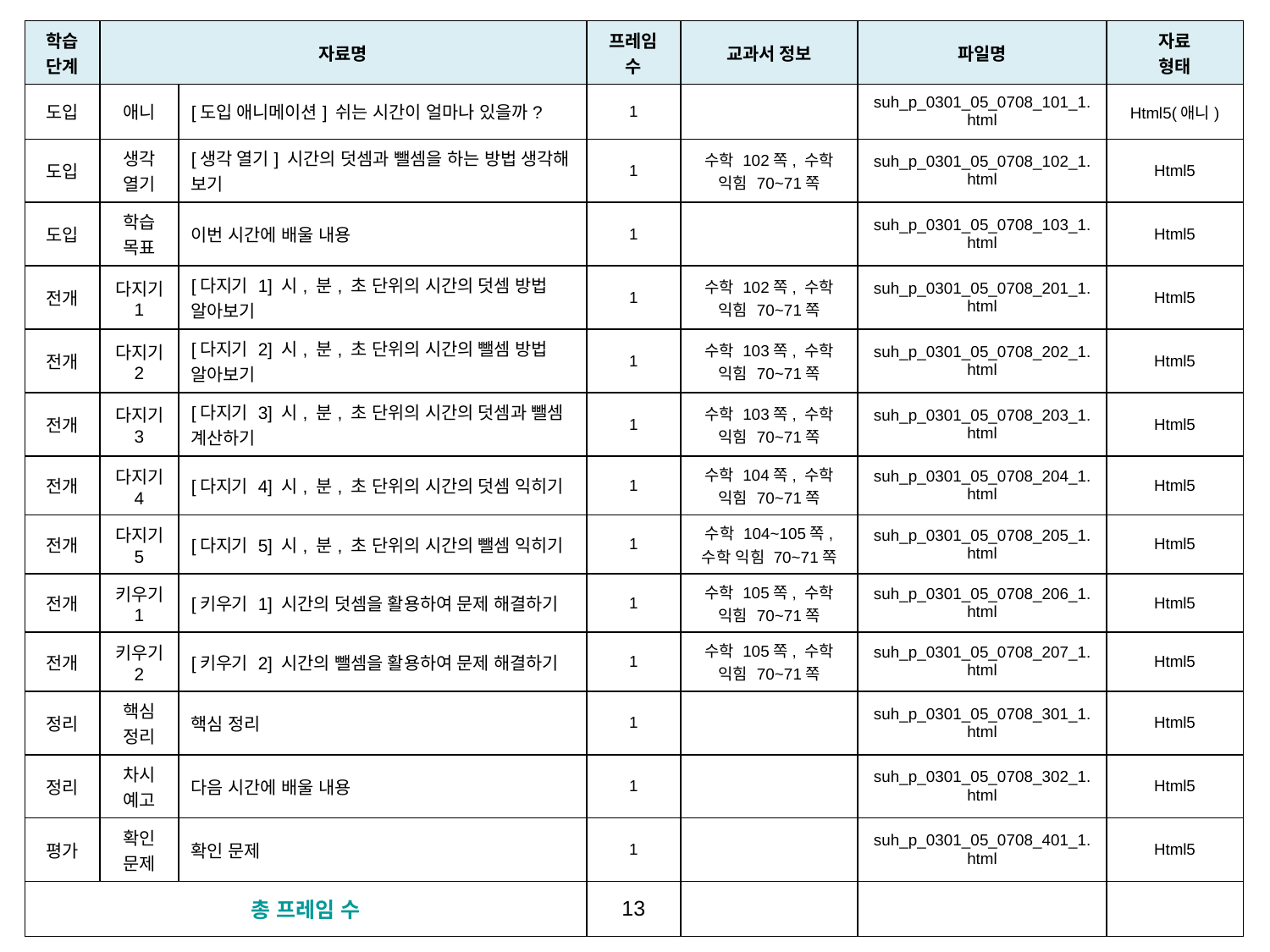

| 학습 단계 | 자료명 |  | 프레임 수 | 교과서 정보 | 파일명 | 자료 형태 |
| --- | --- | --- | --- | --- | --- | --- |
| 도입 | 애니 | [도입 애니메이션] 쉬는 시간이 얼마나 있을까? | 1 |  | suh\_p\_0301\_05\_0708\_101\_1.html | Html5(애니) |
| 도입 | 생각 열기 | [생각 열기] 시간의 덧셈과 뺄셈을 하는 방법 생각해 보기 | 1 | 수학 102쪽, 수학 익힘 70~71쪽 | suh\_p\_0301\_05\_0708\_102\_1.html | Html5 |
| 도입 | 학습 목표 | 이번 시간에 배울 내용 | 1 |  | suh\_p\_0301\_05\_0708\_103\_1.html | Html5 |
| 전개 | 다지기 1 | [다지기 1] 시, 분, 초 단위의 시간의 덧셈 방법 알아보기 | 1 | 수학 102쪽, 수학 익힘 70~71쪽 | suh\_p\_0301\_05\_0708\_201\_1.html | Html5 |
| 전개 | 다지기 2 | [다지기 2] 시, 분, 초 단위의 시간의 뺄셈 방법 알아보기 | 1 | 수학 103쪽, 수학 익힘 70~71쪽 | suh\_p\_0301\_05\_0708\_202\_1.html | Html5 |
| 전개 | 다지기 3 | [다지기 3] 시, 분, 초 단위의 시간의 덧셈과 뺄셈 계산하기 | 1 | 수학 103쪽, 수학 익힘 70~71쪽 | suh\_p\_0301\_05\_0708\_203\_1.html | Html5 |
| 전개 | 다지기 4 | [다지기 4] 시, 분, 초 단위의 시간의 덧셈 익히기 | 1 | 수학 104쪽, 수학 익힘 70~71쪽 | suh\_p\_0301\_05\_0708\_204\_1.html | Html5 |
| 전개 | 다지기 5 | [다지기 5] 시, 분, 초 단위의 시간의 뺄셈 익히기 | 1 | 수학 104~105쪽, 수학 익힘 70~71쪽 | suh\_p\_0301\_05\_0708\_205\_1.html | Html5 |
| 전개 | 키우기 1 | [키우기 1] 시간의 덧셈을 활용하여 문제 해결하기 | 1 | 수학 105쪽, 수학 익힘 70~71쪽 | suh\_p\_0301\_05\_0708\_206\_1.html | Html5 |
| 전개 | 키우기 2 | [키우기 2] 시간의 뺄셈을 활용하여 문제 해결하기 | 1 | 수학 105쪽, 수학 익힘 70~71쪽 | suh\_p\_0301\_05\_0708\_207\_1.html | Html5 |
| 정리 | 핵심 정리 | 핵심 정리 | 1 |  | suh\_p\_0301\_05\_0708\_301\_1.html | Html5 |
| 정리 | 차시 예고 | 다음 시간에 배울 내용 | 1 |  | suh\_p\_0301\_05\_0708\_302\_1.html | Html5 |
| 평가 | 확인 문제 | 확인 문제 | 1 |  | suh\_p\_0301\_05\_0708\_401\_1.html | Html5 |
| 총 프레임 수 |  |  | 13 |  |  |  |